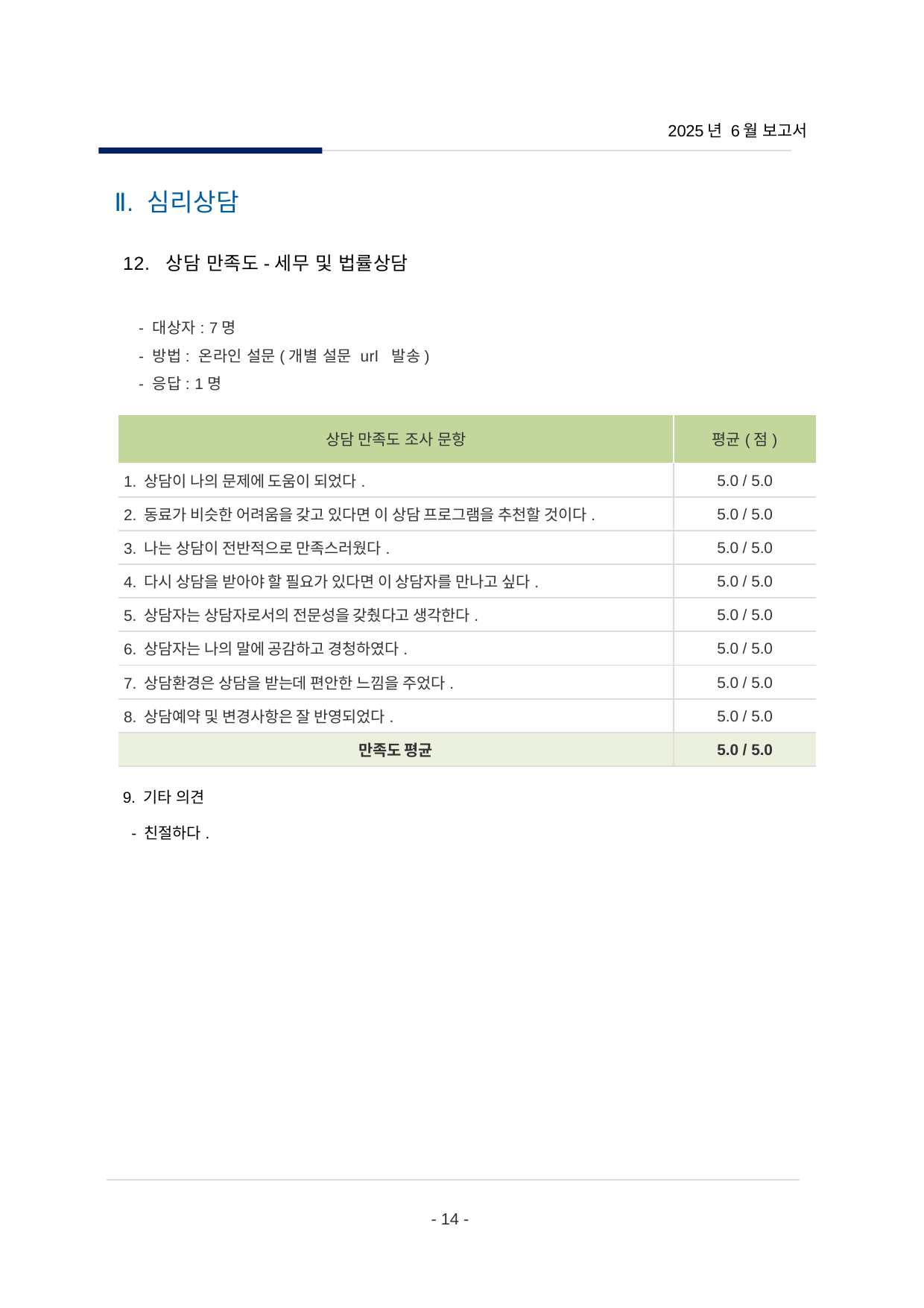

2025년 6월 보고서

Ⅱ. 심리상담
 12.  상담 만족도-세무 및 법률상담
    - 대상자: 7명
    - 방법: 온라인 설문(개별 설문 url  발송)
    - 응답: 1명
| 상담 만족도 조사 문항 | 평균(점) |
| --- | --- |
| 1. 상담이 나의 문제에 도움이 되었다. | 5.0 / 5.0 |
| 2. 동료가 비슷한 어려움을 갖고 있다면 이 상담 프로그램을 추천할 것이다. | 5.0 / 5.0 |
| 3. 나는 상담이 전반적으로 만족스러웠다. | 5.0 / 5.0 |
| 4. 다시 상담을 받아야 할 필요가 있다면 이 상담자를 만나고 싶다. | 5.0 / 5.0 |
| 5. 상담자는 상담자로서의 전문성을 갖췄다고 생각한다. | 5.0 / 5.0 |
| 6. 상담자는 나의 말에 공감하고 경청하였다. | 5.0 / 5.0 |
| 7. 상담환경은 상담을 받는데 편안한 느낌을 주었다. | 5.0 / 5.0 |
| 8. 상담예약 및 변경사항은 잘 반영되었다. | 5.0 / 5.0 |
| 만족도 평균 | 5.0 / 5.0 |
| 9. 기타 의견 - 친절하다. |  |

- 14 -